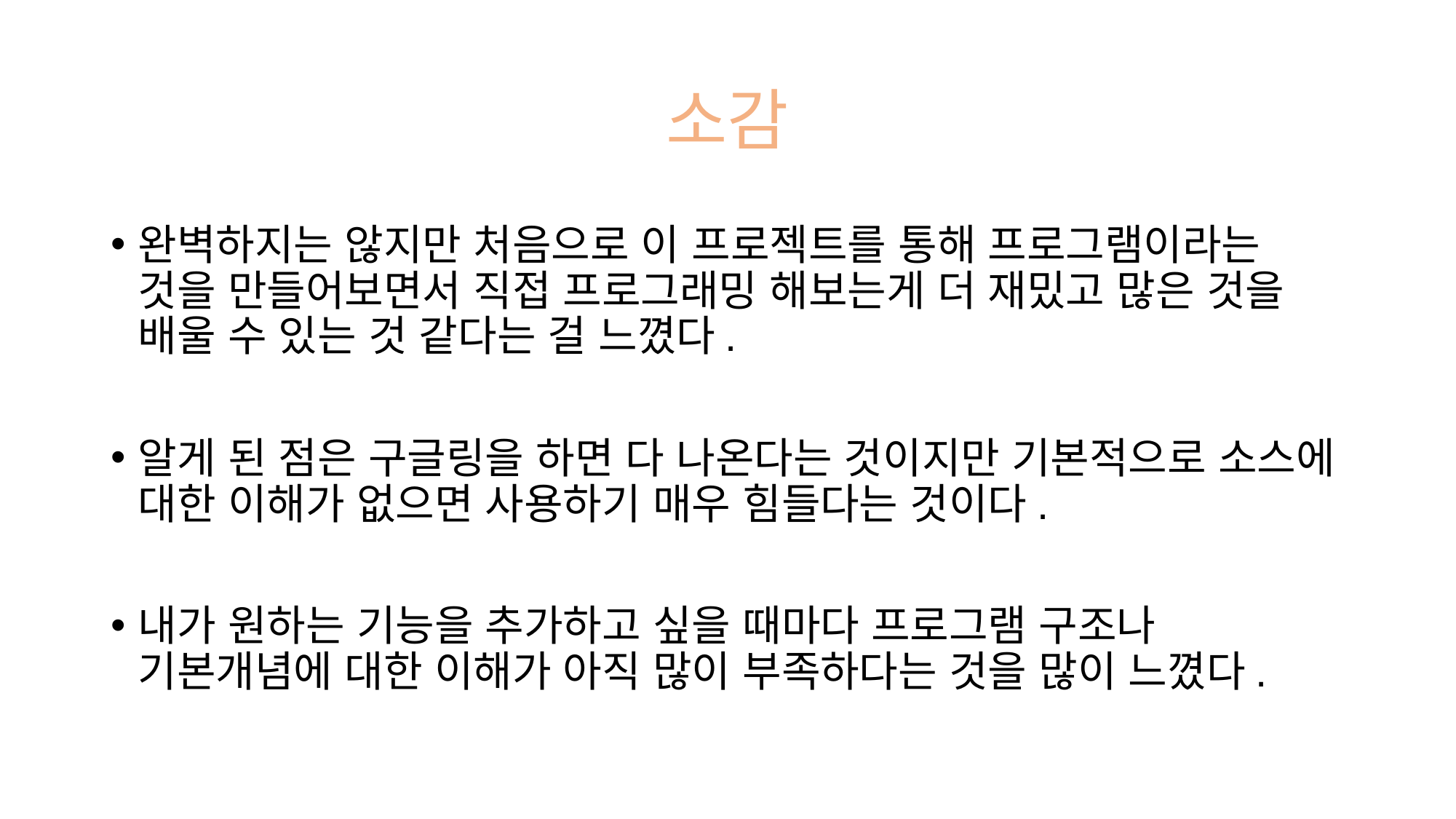

# 소감
완벽하지는 않지만 처음으로 이 프로젝트를 통해 프로그램이라는 것을 만들어보면서 직접 프로그래밍 해보는게 더 재밌고 많은 것을 배울 수 있는 것 같다는 걸 느꼈다.

알게 된 점은 구글링을 하면 다 나온다는 것이지만 기본적으로 소스에 대한 이해가 없으면 사용하기 매우 힘들다는 것이다.

내가 원하는 기능을 추가하고 싶을 때마다 프로그램 구조나 기본개념에 대한 이해가 아직 많이 부족하다는 것을 많이 느꼈다.